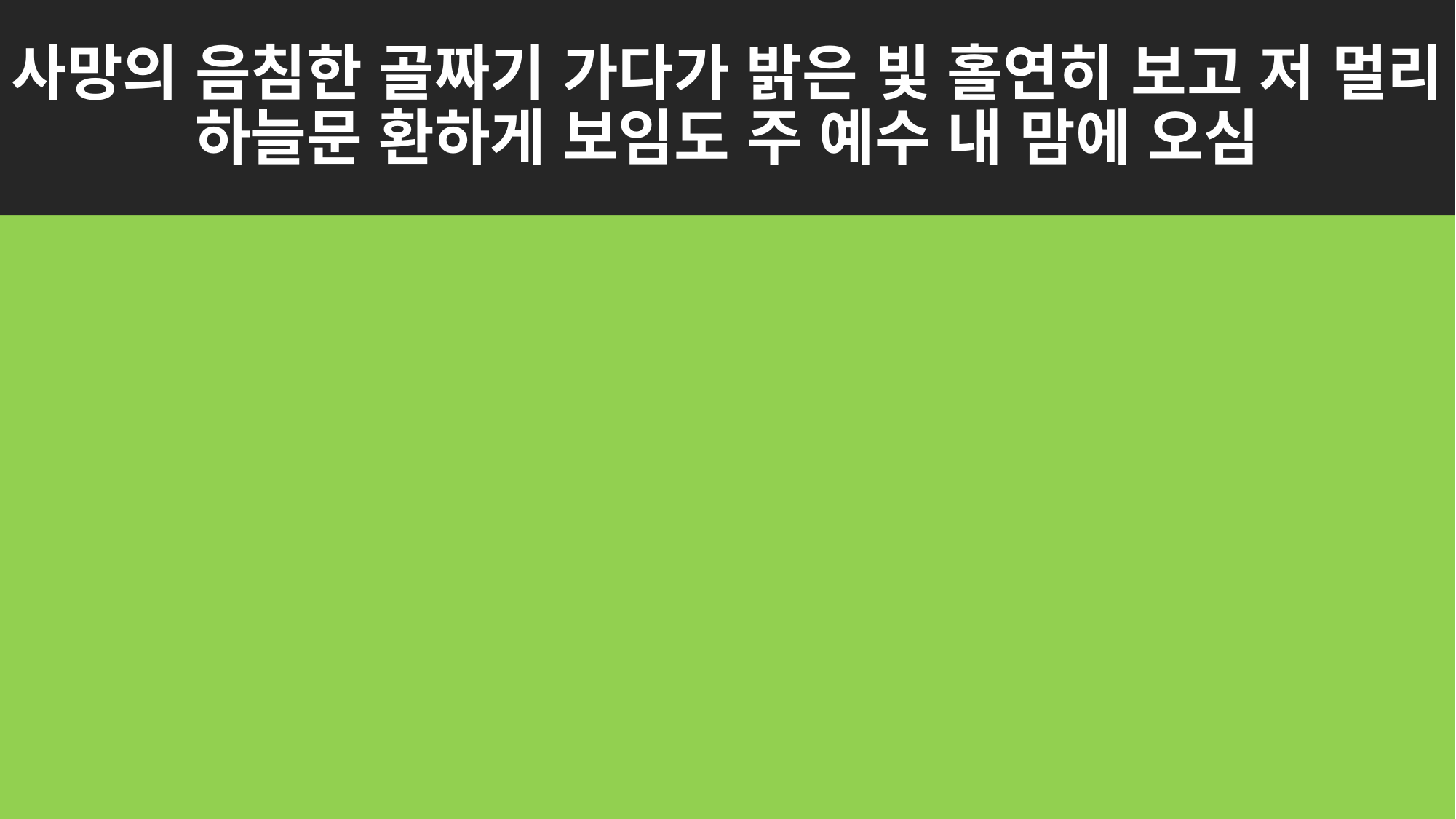

# 사망의 음침한 골짜기 가다가 밝은 빛 홀연히 보고 저 멀리 하늘문 환하게 보임도 주 예수 내 맘에 오심